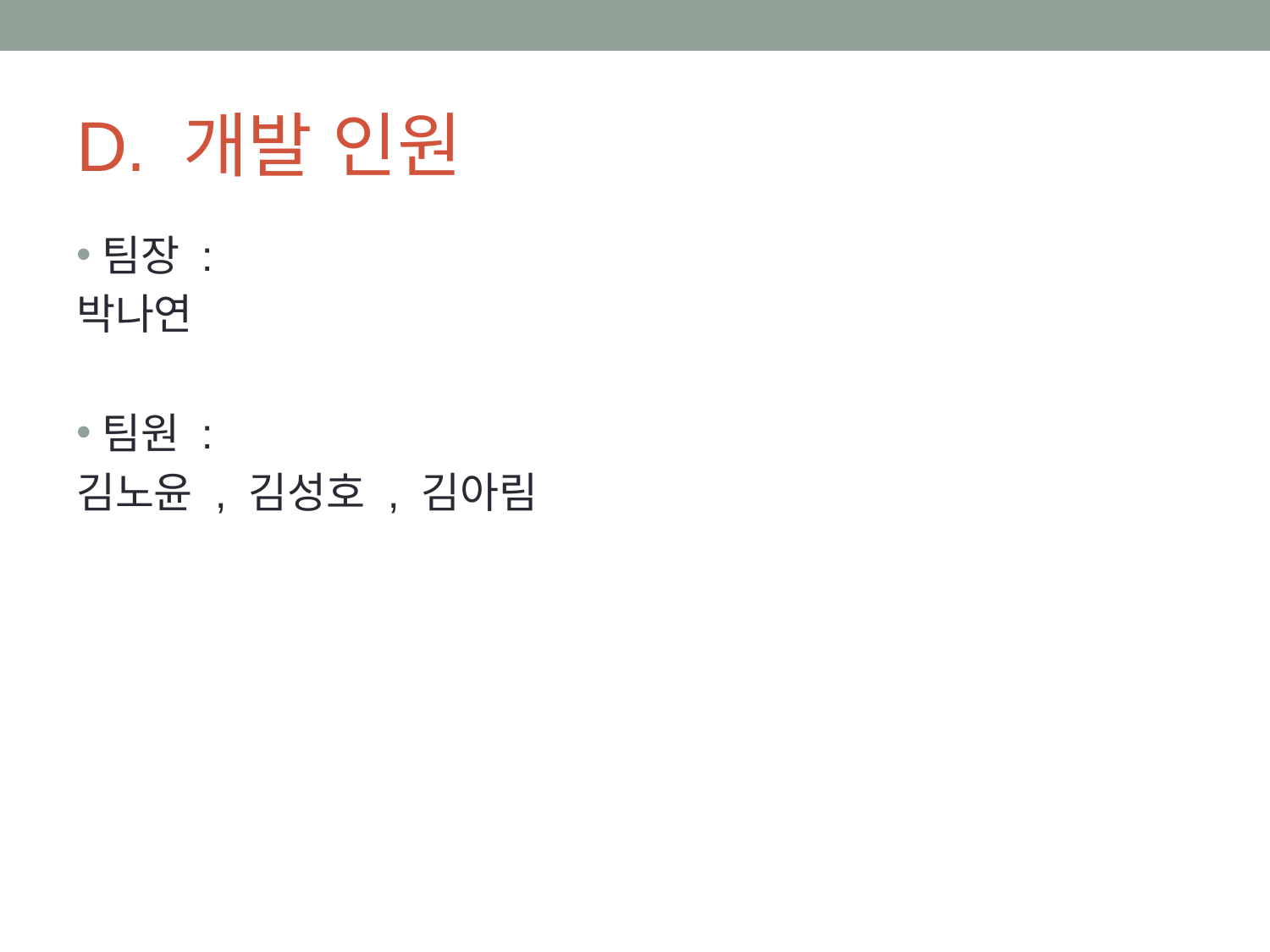

# D. 개발 인원
팀장 :
박나연

팀원 :
김노윤 , 김성호 , 김아림